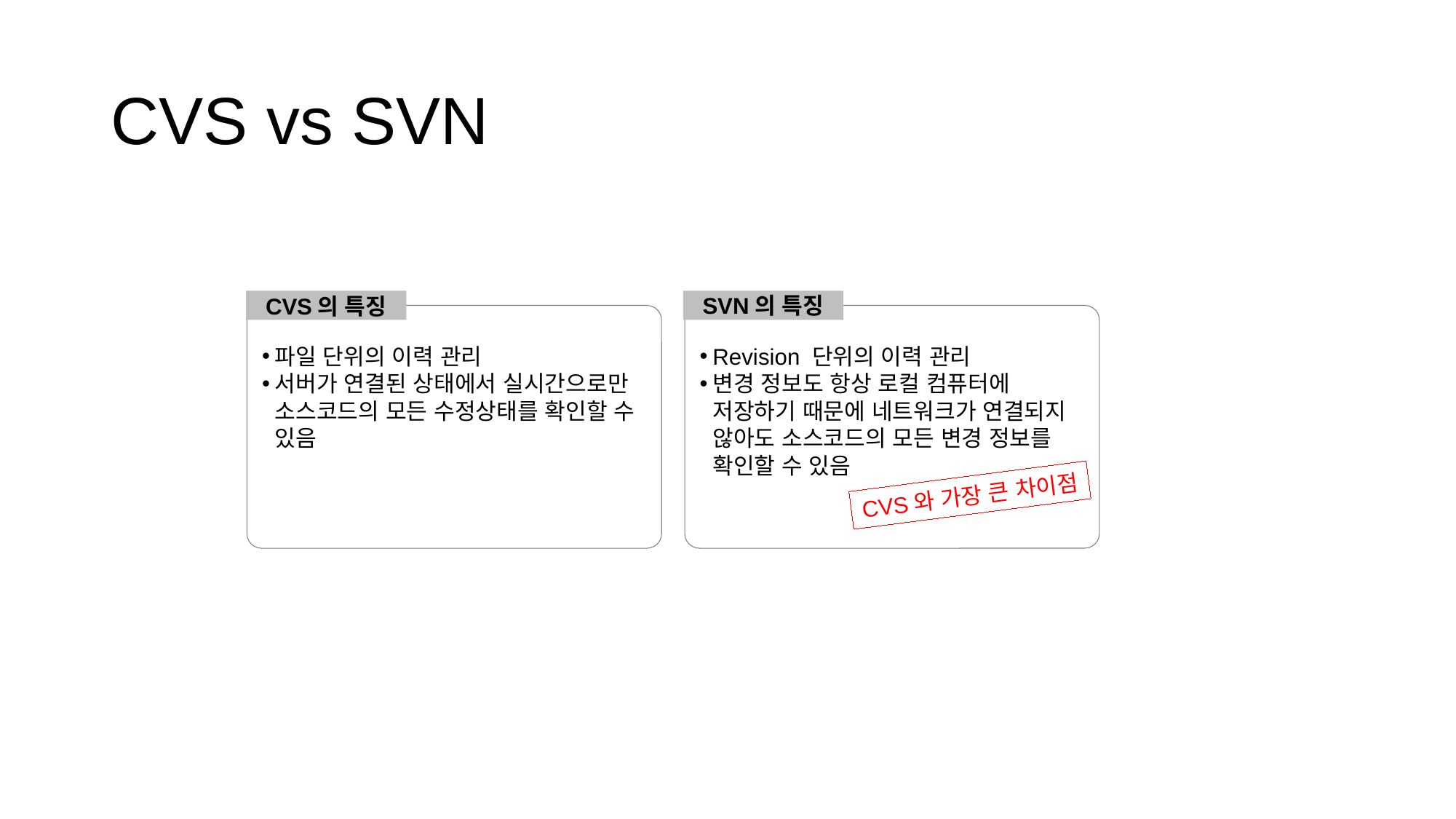

# CVS vs SVN
SVN의 특징
CVS의 특징

Revision 단위의 이력 관리
변경 정보도 항상 로컬 컴퓨터에 저장하기 때문에 네트워크가 연결되지 않아도 소스코드의 모든 변경 정보를 확인할 수 있음

파일 단위의 이력 관리
서버가 연결된 상태에서 실시간으로만 소스코드의 모든 수정상태를 확인할 수 있음
CVS와 가장 큰 차이점